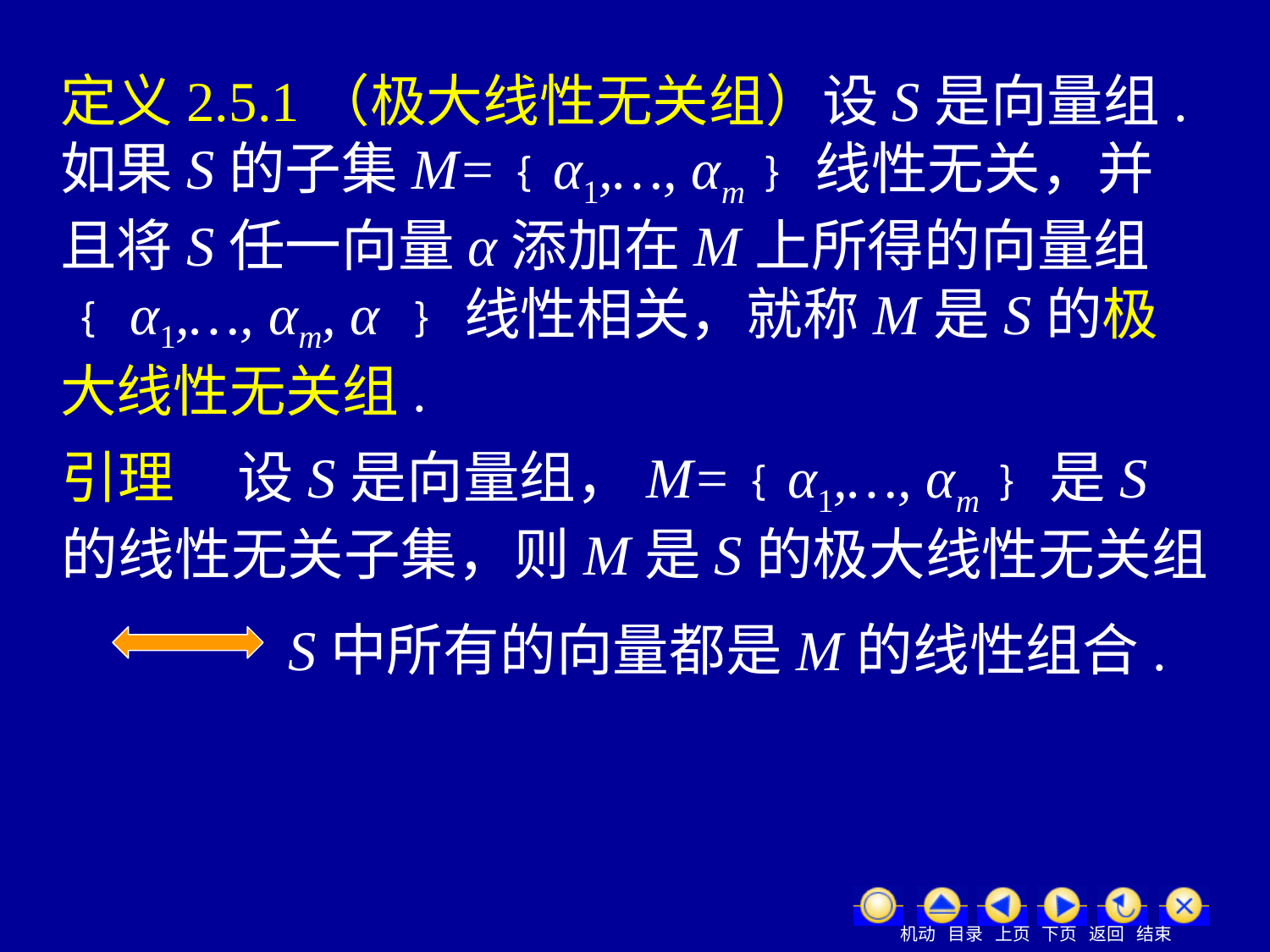

定义2.5.1（极大线性无关组）设S是向量组.如果S的子集M=﹛α1,…, αm﹜线性无关，并且将S任一向量α添加在M上所得的向量组﹛α1,…, αm, α ﹜线性相关，就称M是S的极大线性无关组.
引理     设S是向量组，M=﹛α1,…, αm﹜是S的线性无关子集，则M是S的极大线性无关组
                S中所有的向量都是M的线性组合.